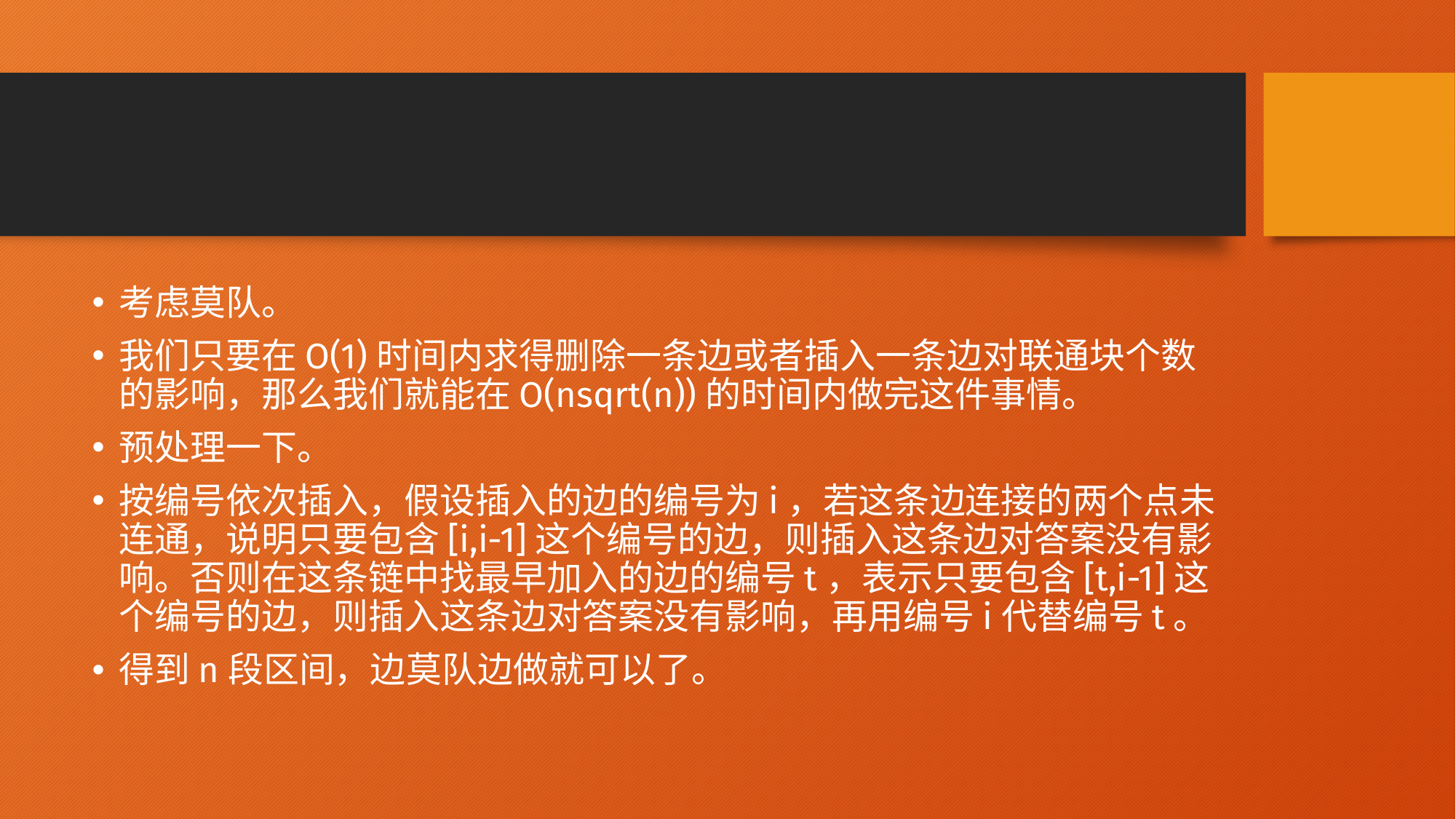

#
考虑莫队。
我们只要在O(1)时间内求得删除一条边或者插入一条边对联通块个数的影响，那么我们就能在O(nsqrt(n))的时间内做完这件事情。
预处理一下。
按编号依次插入，假设插入的边的编号为i，若这条边连接的两个点未连通，说明只要包含[i,i-1]这个编号的边，则插入这条边对答案没有影响。否则在这条链中找最早加入的边的编号t，表示只要包含[t,i-1]这个编号的边，则插入这条边对答案没有影响，再用编号i代替编号t。
得到n段区间，边莫队边做就可以了。